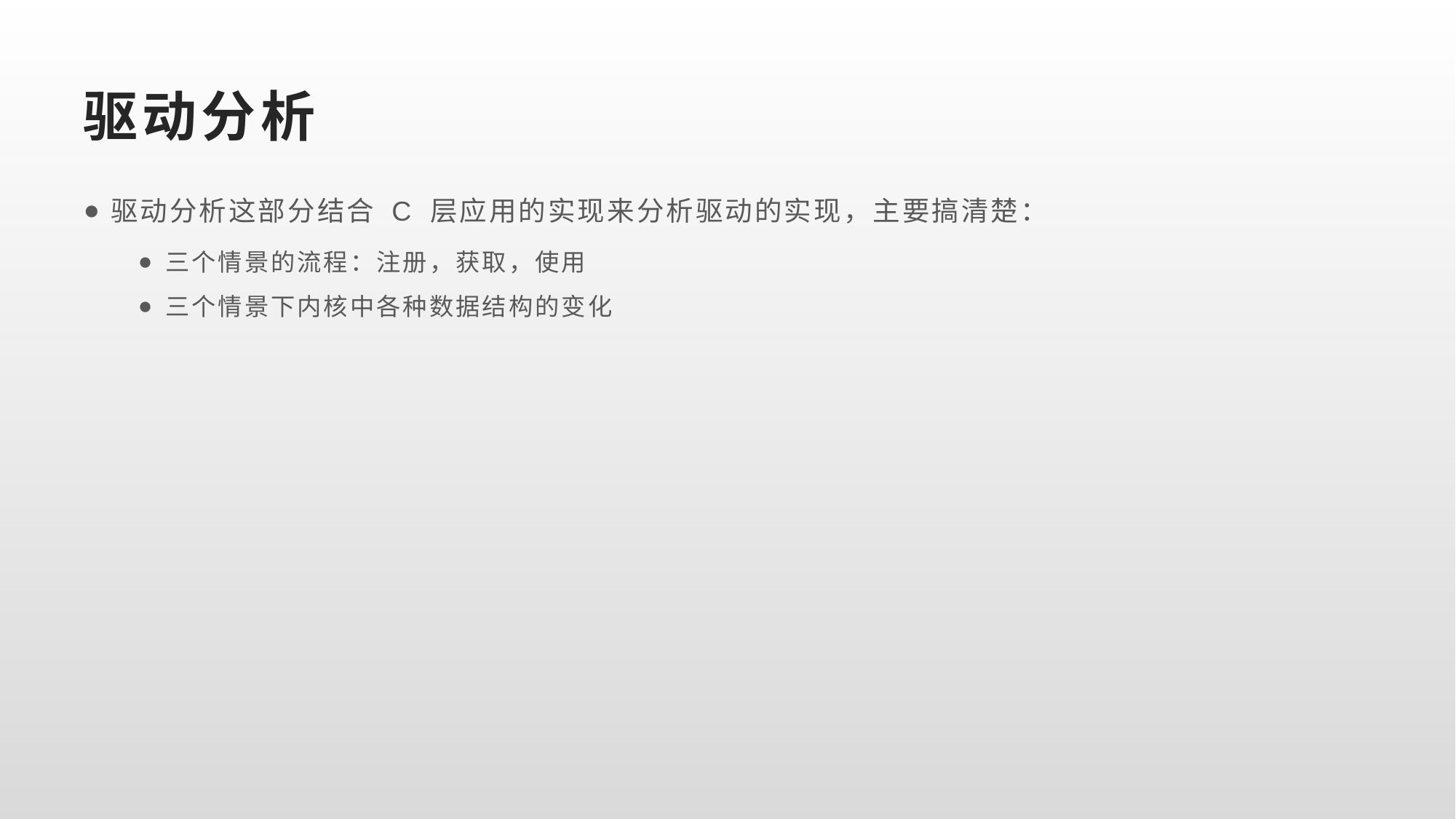

# 驱动分析
驱动分析这部分结合 C 层应用的实现来分析驱动的实现，主要搞清楚：
三个情景的流程：注册，获取，使用
三个情景下内核中各种数据结构的变化